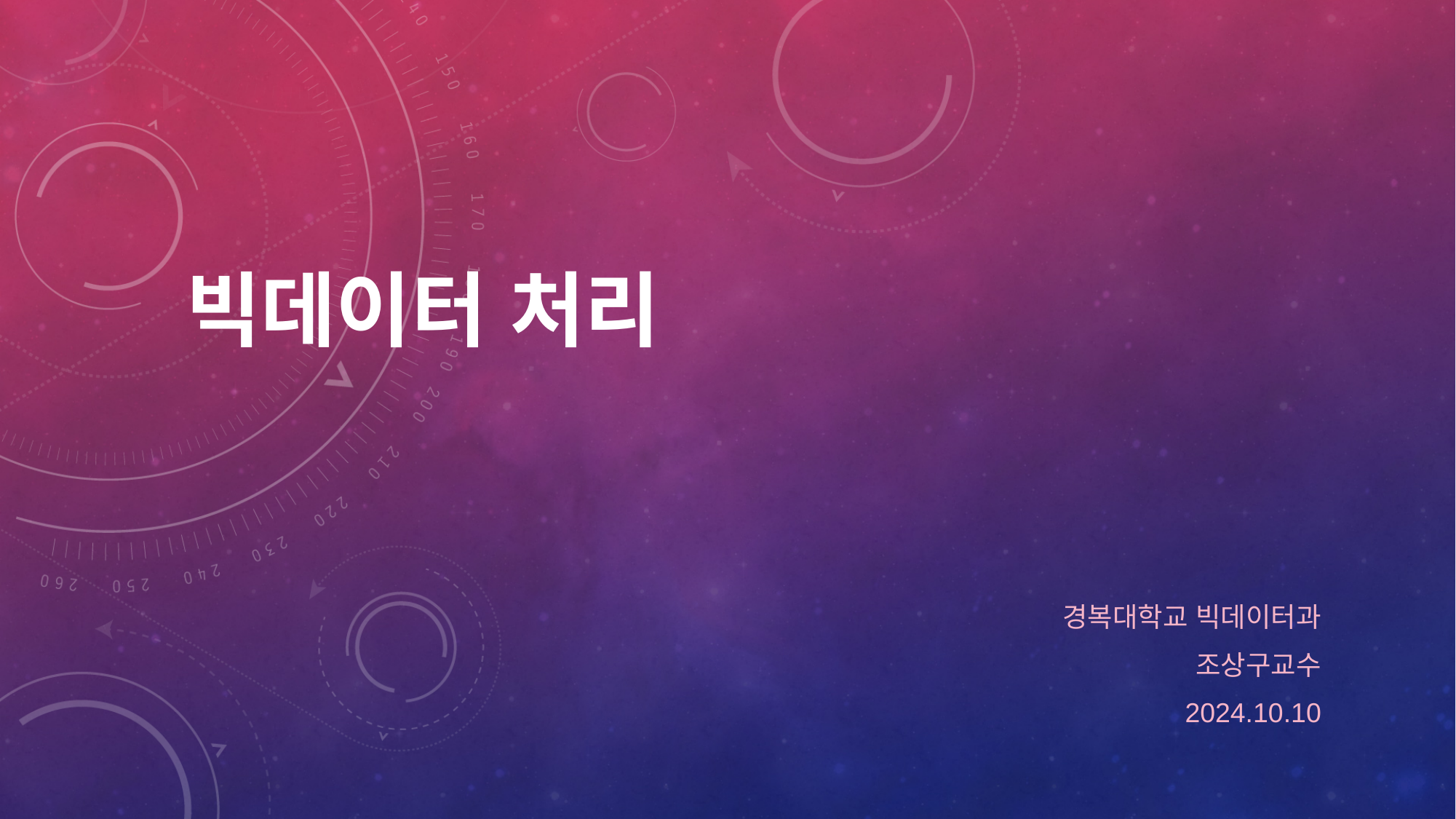

# 빅데이터 처리
경복대학교 빅데이터과
조상구교수
2024.10.10